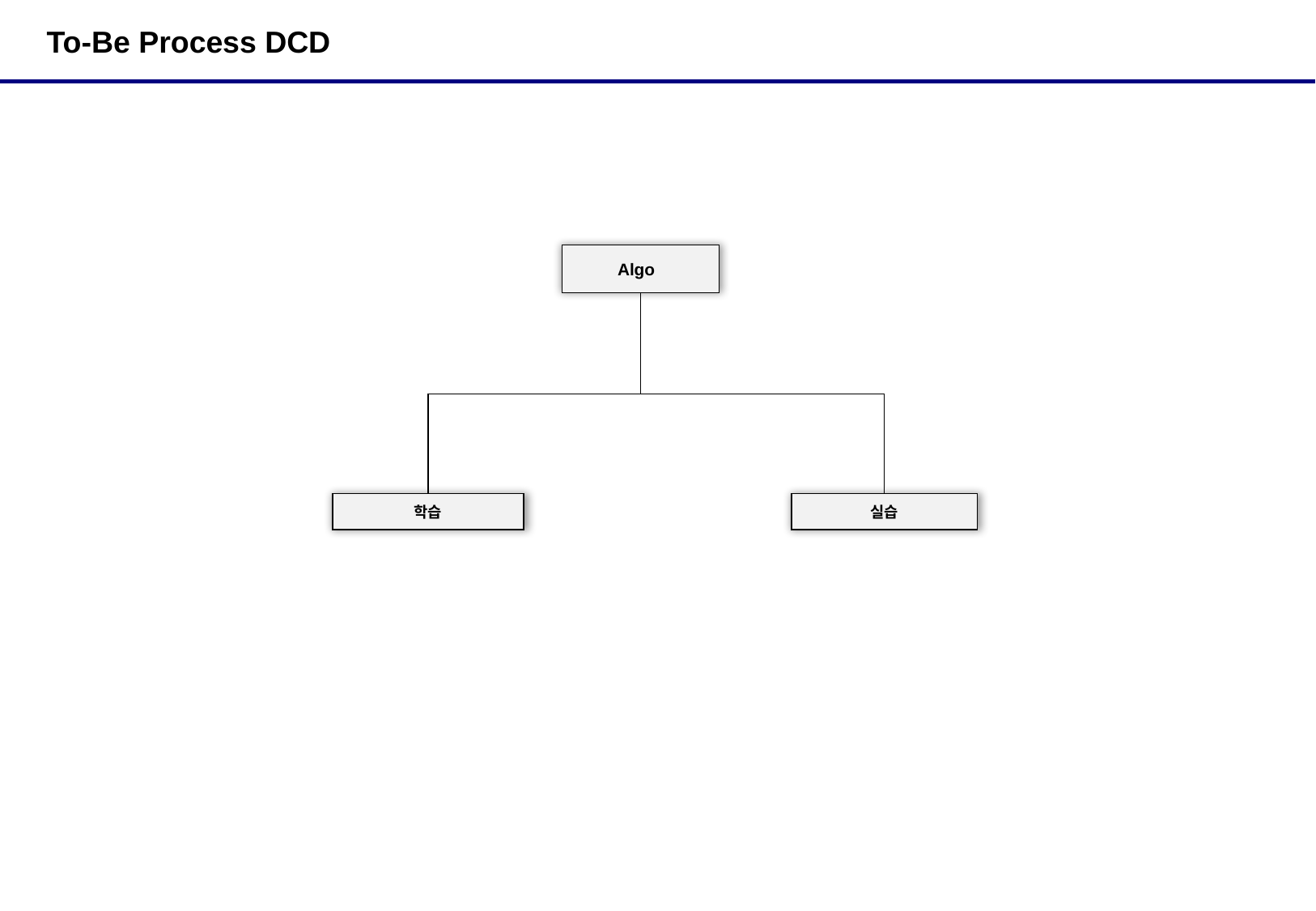

# To-Be Process DCD
Algo
실습
학습